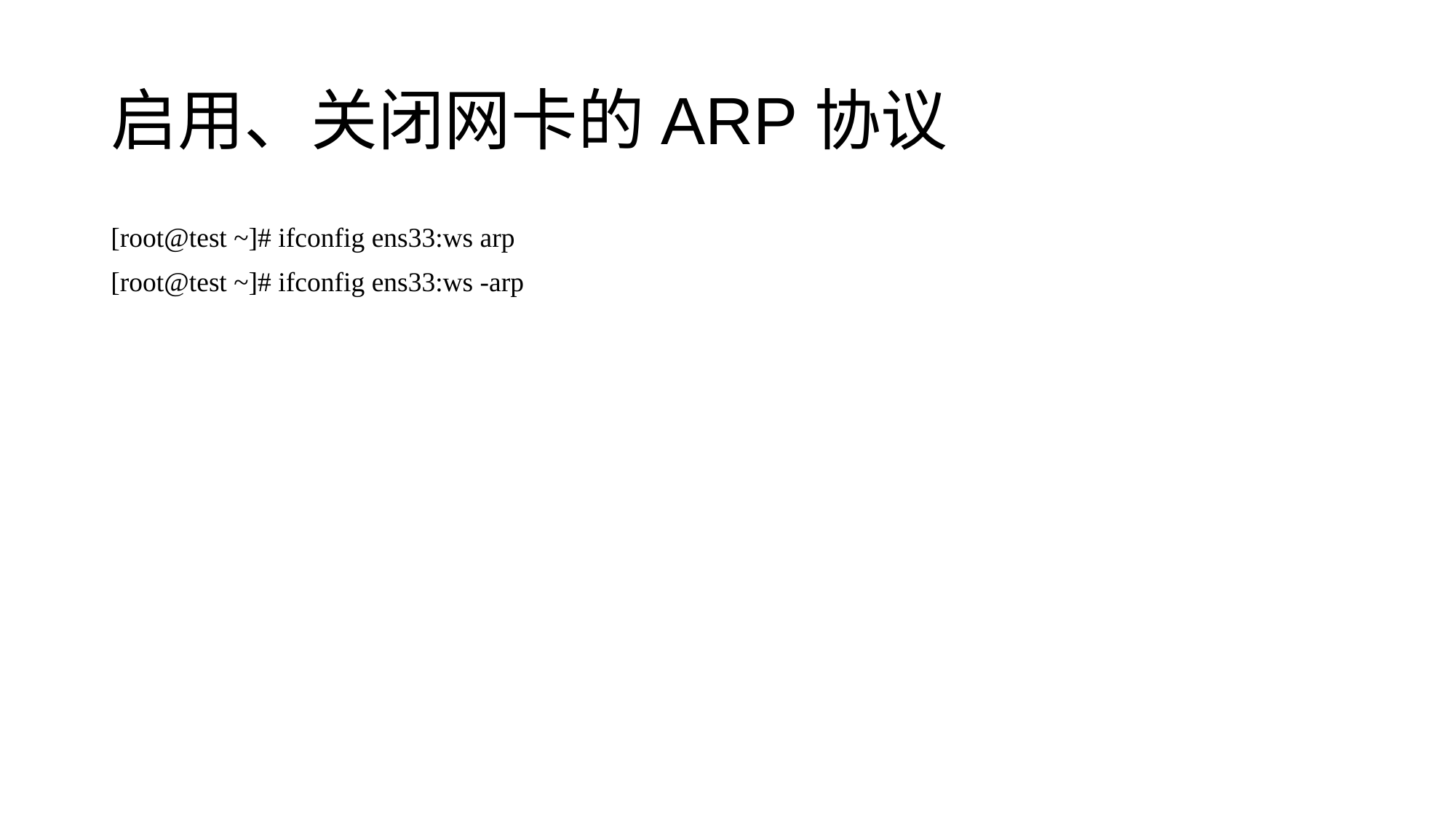

# 启用、关闭网卡的ARP协议
[root@test ~]# ifconfig ens33:ws arp
[root@test ~]# ifconfig ens33:ws -arp